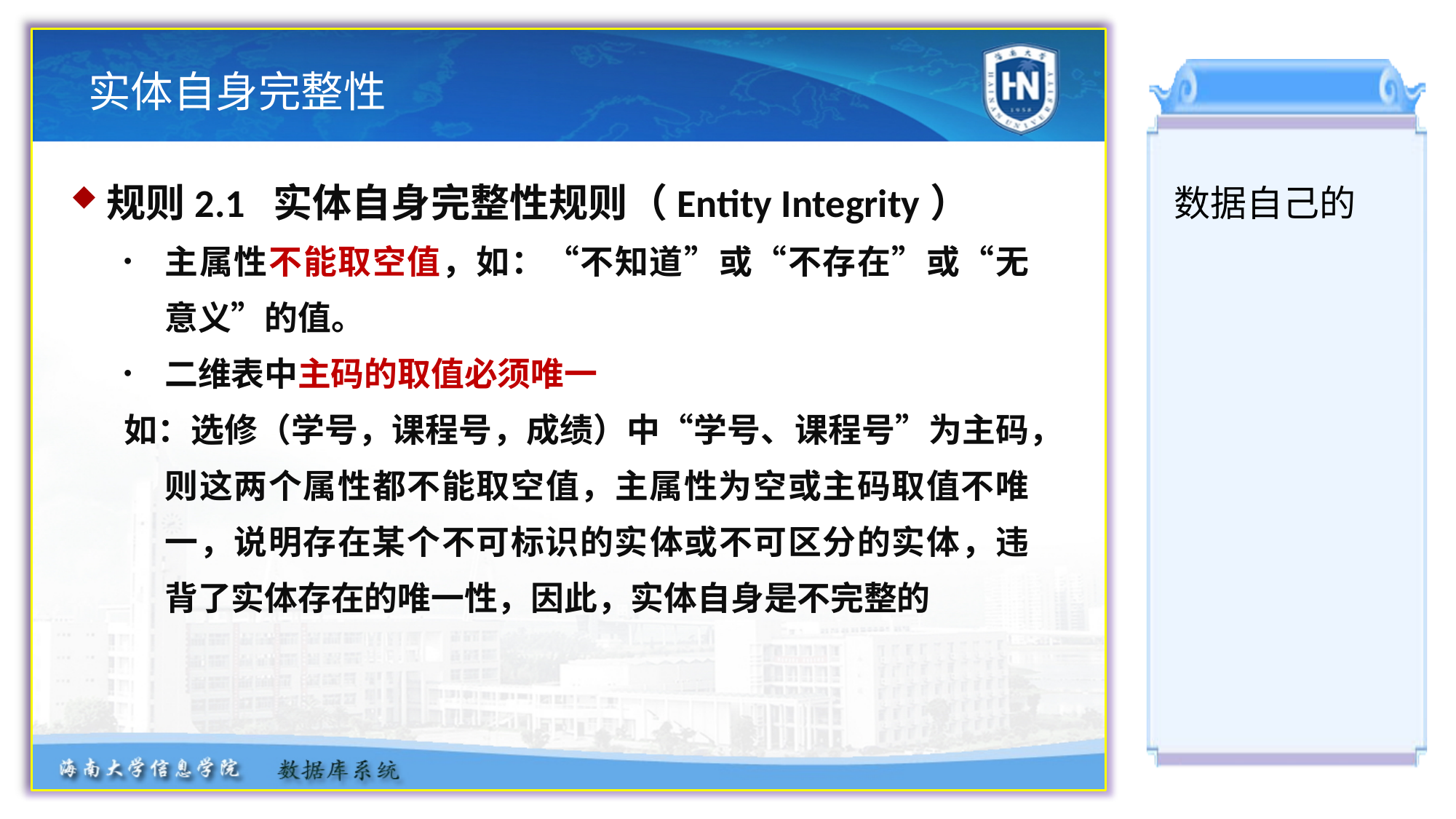

# 实体自身完整性
数据自己的
规则2.1  实体自身完整性规则（Entity Integrity）
主属性不能取空值，如：“不知道”或“不存在”或“无意义”的值。
二维表中主码的取值必须唯一
如：选修（学号，课程号，成绩）中“学号、课程号”为主码，则这两个属性都不能取空值，主属性为空或主码取值不唯一，说明存在某个不可标识的实体或不可区分的实体，违背了实体存在的唯一性，因此，实体自身是不完整的